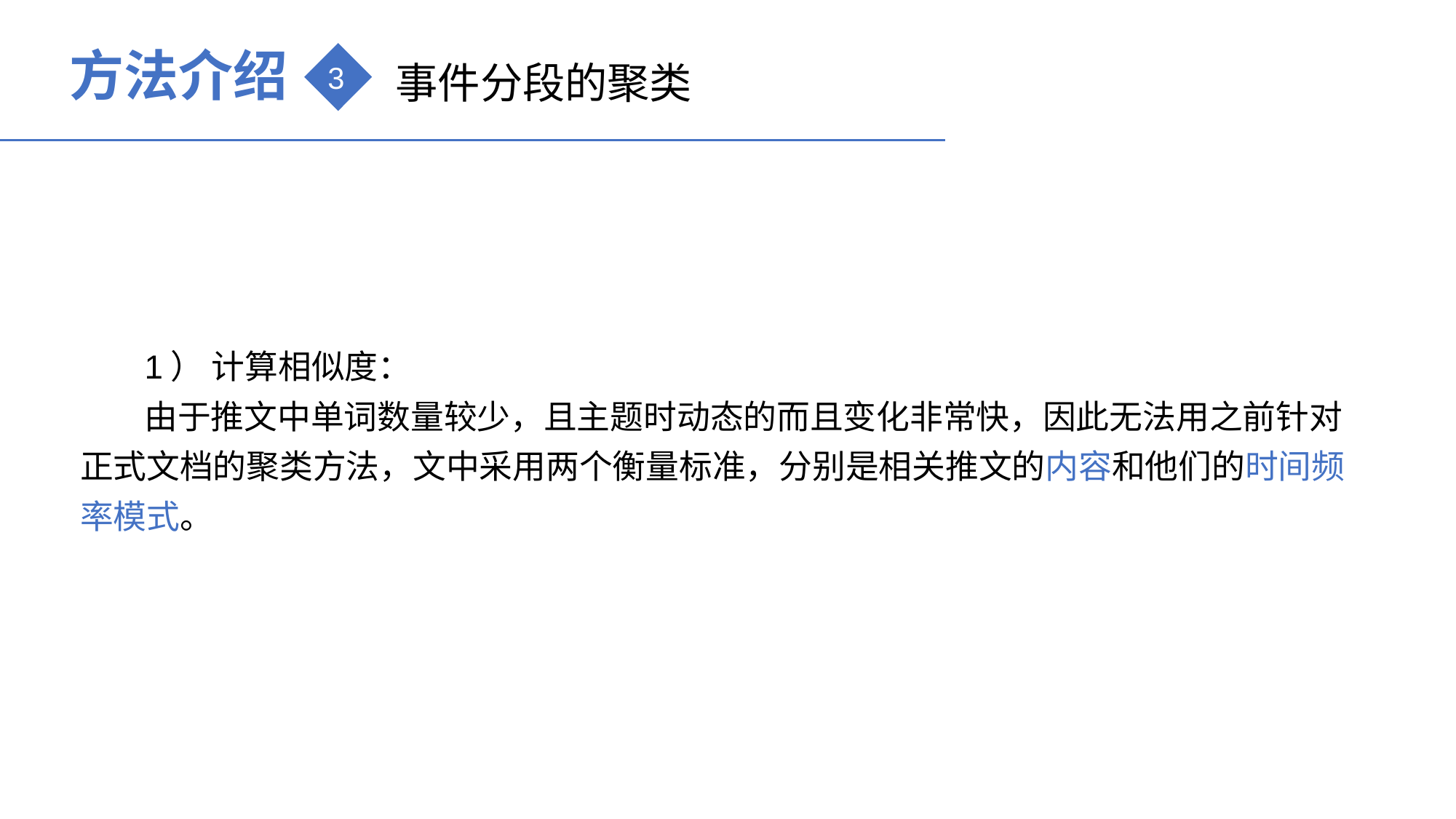

方法介绍
事件分段的聚类

3
1） 计算相似度：
由于推文中单词数量较少，且主题时动态的而且变化非常快，因此无法用之前针对正式文档的聚类方法，文中采用两个衡量标准，分别是相关推文的内容和他们的时间频率模式。